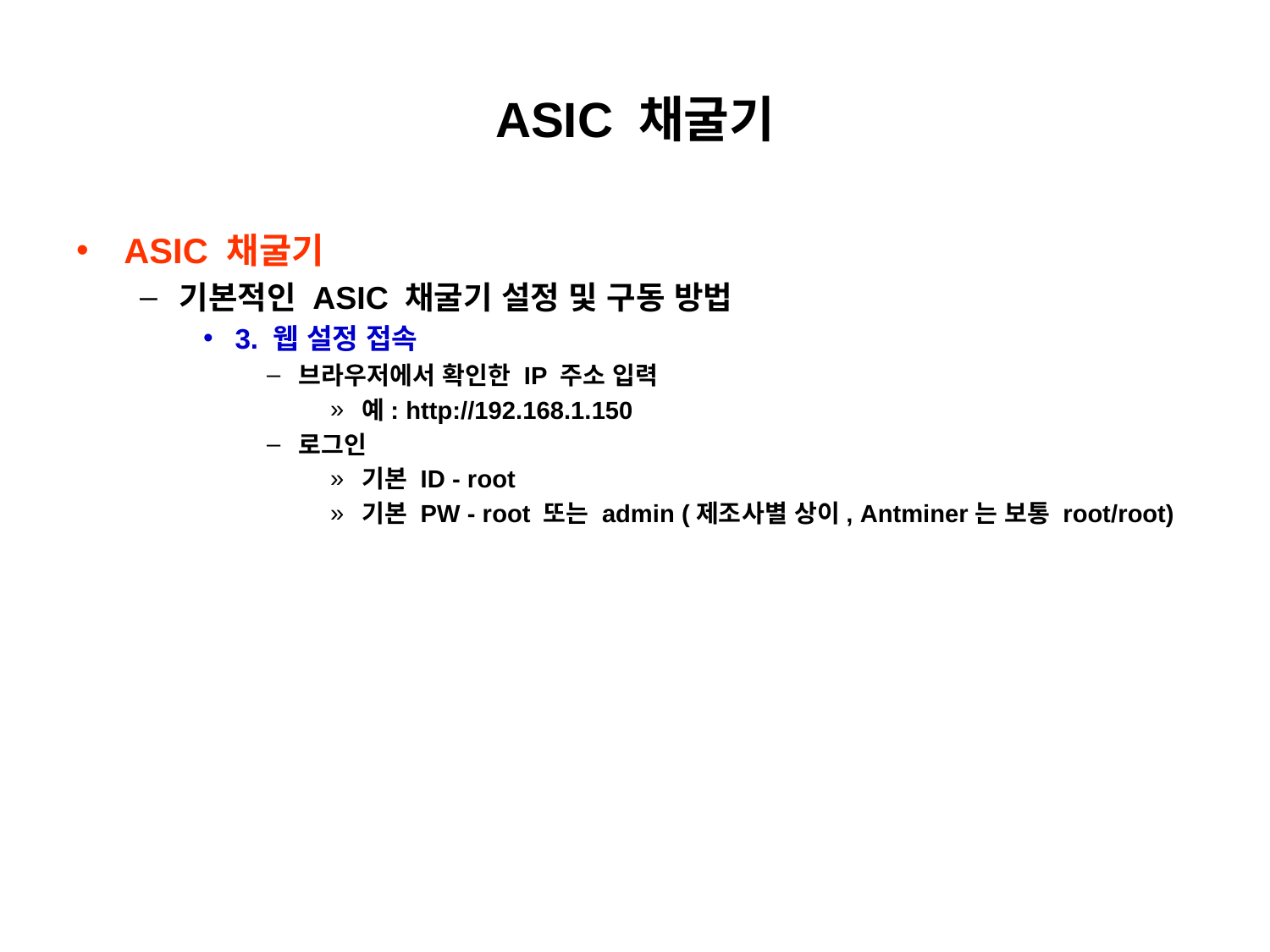

# ASIC 채굴기
ASIC 채굴기
기본적인 ASIC 채굴기 설정 및 구동 방법
3. 웹 설정 접속
브라우저에서 확인한 IP 주소 입력
예: http://192.168.1.150
로그인
기본 ID - root
기본 PW - root 또는 admin (제조사별 상이, Antminer는 보통 root/root)